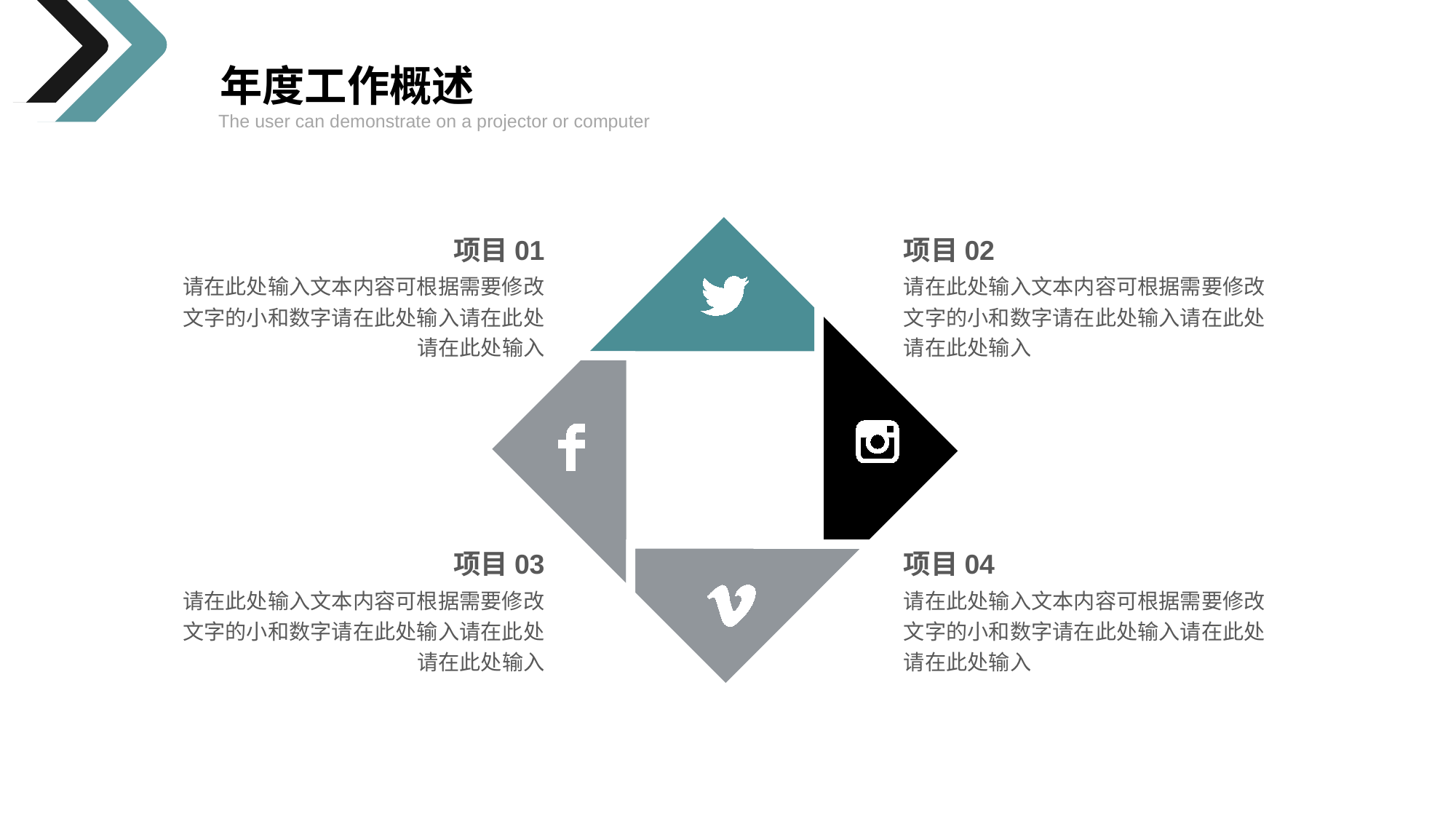

年度工作概述
The user can demonstrate on a projector or computer
项目01
请在此处输入文本内容可根据需要修改文字的小和数字请在此处输入请在此处请在此处输入

项目02
请在此处输入文本内容可根据需要修改文字的小和数字请在此处输入请在此处请在此处输入

项目03
请在此处输入文本内容可根据需要修改文字的小和数字请在此处输入请在此处请在此处输入
项目04
请在此处输入文本内容可根据需要修改文字的小和数字请在此处输入请在此处请在此处输入